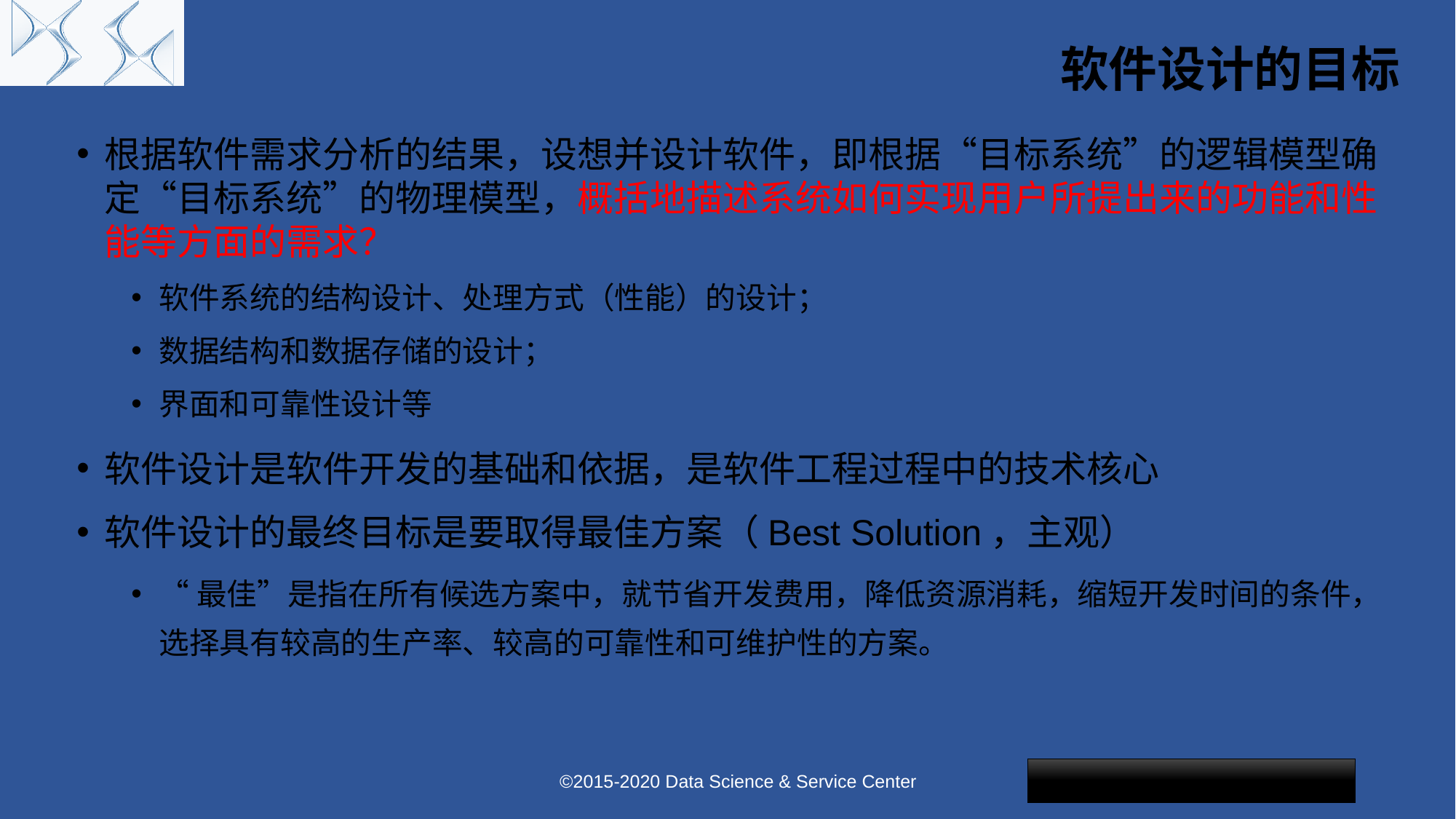

# 软件设计的目标
根据软件需求分析的结果，设想并设计软件，即根据“目标系统”的逻辑模型确定“目标系统”的物理模型，概括地描述系统如何实现用户所提出来的功能和性能等方面的需求？
软件系统的结构设计、处理方式（性能）的设计；
数据结构和数据存储的设计；
界面和可靠性设计等
软件设计是软件开发的基础和依据，是软件工程过程中的技术核心
软件设计的最终目标是要取得最佳方案（Best Solution，主观）
“最佳”是指在所有候选方案中，就节省开发费用，降低资源消耗，缩短开发时间的条件，选择具有较高的生产率、较高的可靠性和可维护性的方案。

©2015-2020 Data Science & Service Center
5